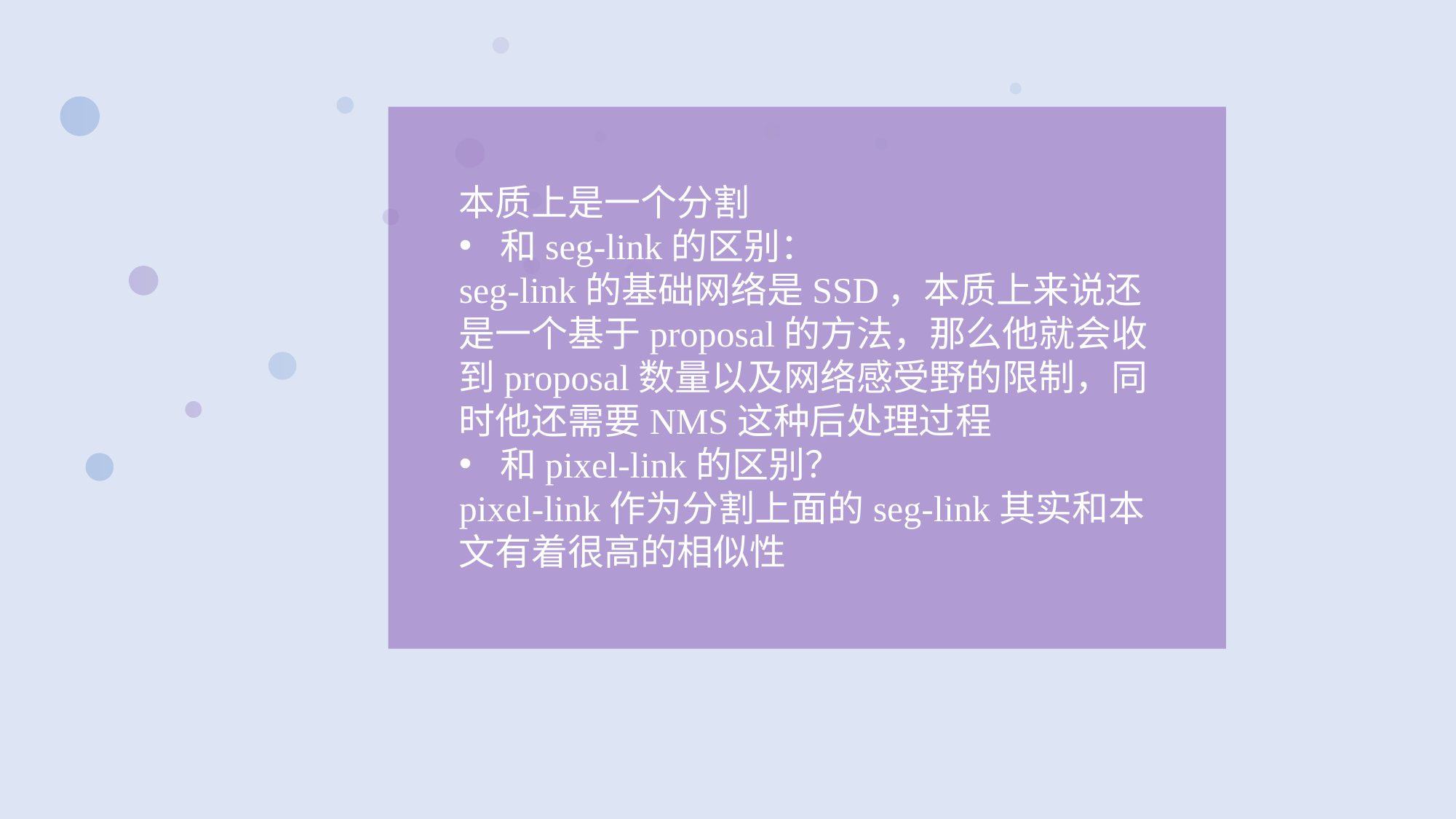

本质上是一个分割
和seg-link的区别：
seg-link的基础网络是SSD，本质上来说还是一个基于proposal的方法，那么他就会收到proposal数量以及网络感受野的限制，同时他还需要NMS这种后处理过程
和pixel-link的区别？
pixel-link作为分割上面的seg-link其实和本文有着很高的相似性